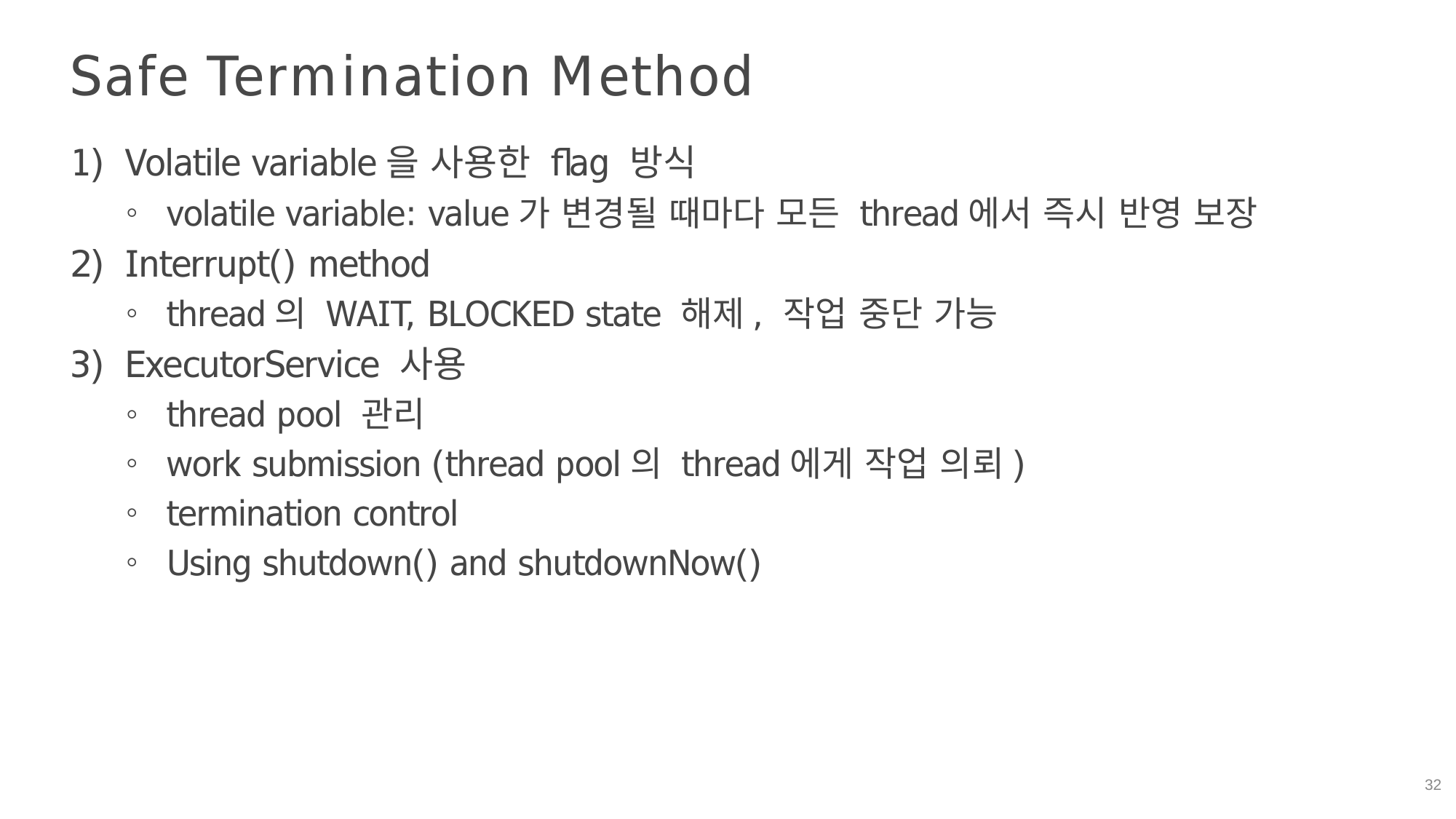

# Safe Termination Method
Volatile variable을 사용한 flag 방식
volatile variable: value가 변경될 때마다 모든 thread에서 즉시 반영 보장
Interrupt() method
thread의 WAIT, BLOCKED state 해제, 작업 중단 가능
ExecutorService 사용
thread pool 관리
work submission (thread pool의 thread에게 작업 의뢰)
termination control
Using shutdown() and shutdownNow()

32